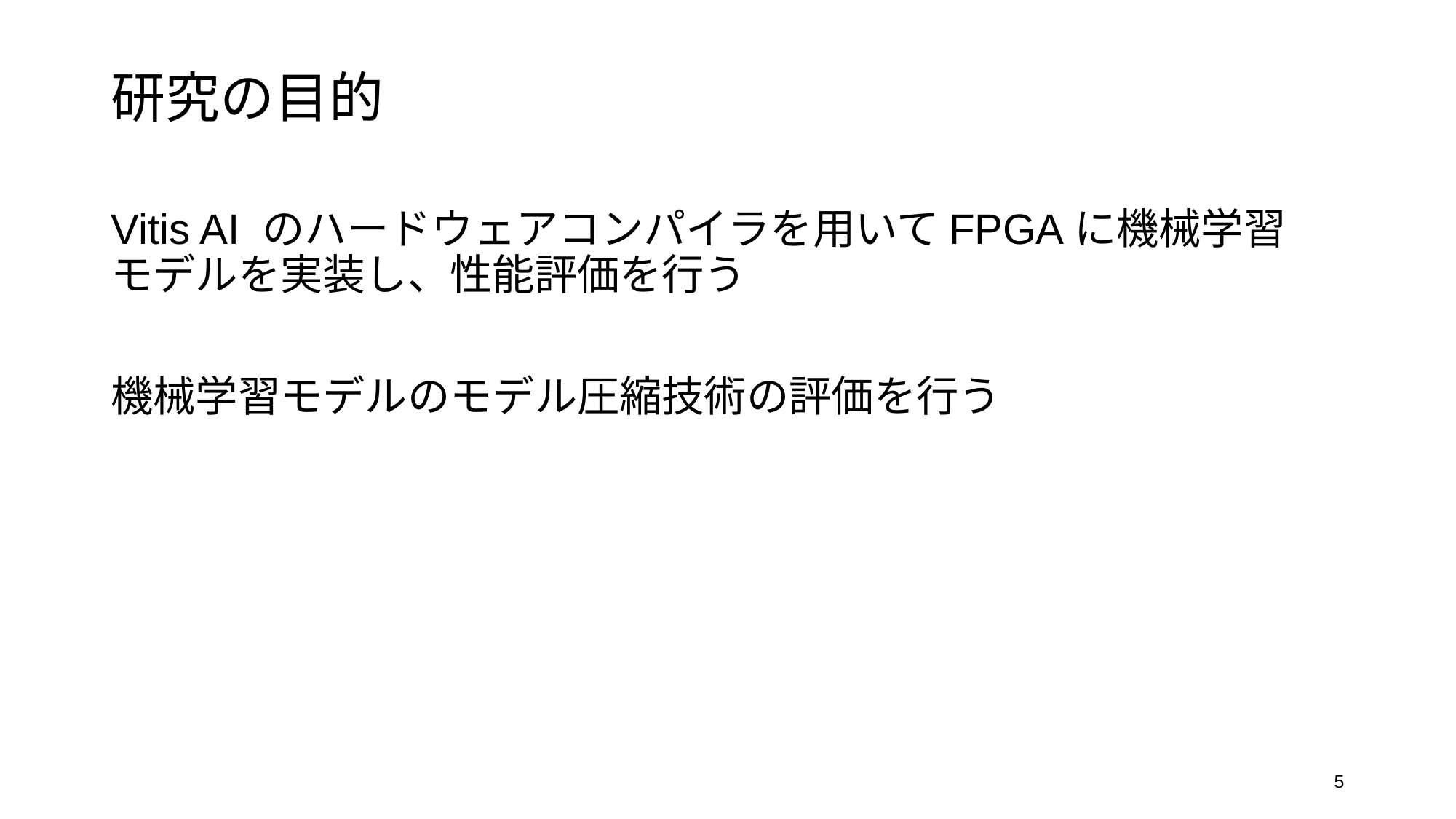

# 研究の目的
Vitis AI のハードウェアコンパイラを用いてFPGAに機械学習モデルを実装し、性能評価を行う

機械学習モデルのモデル圧縮技術の評価を行う

5